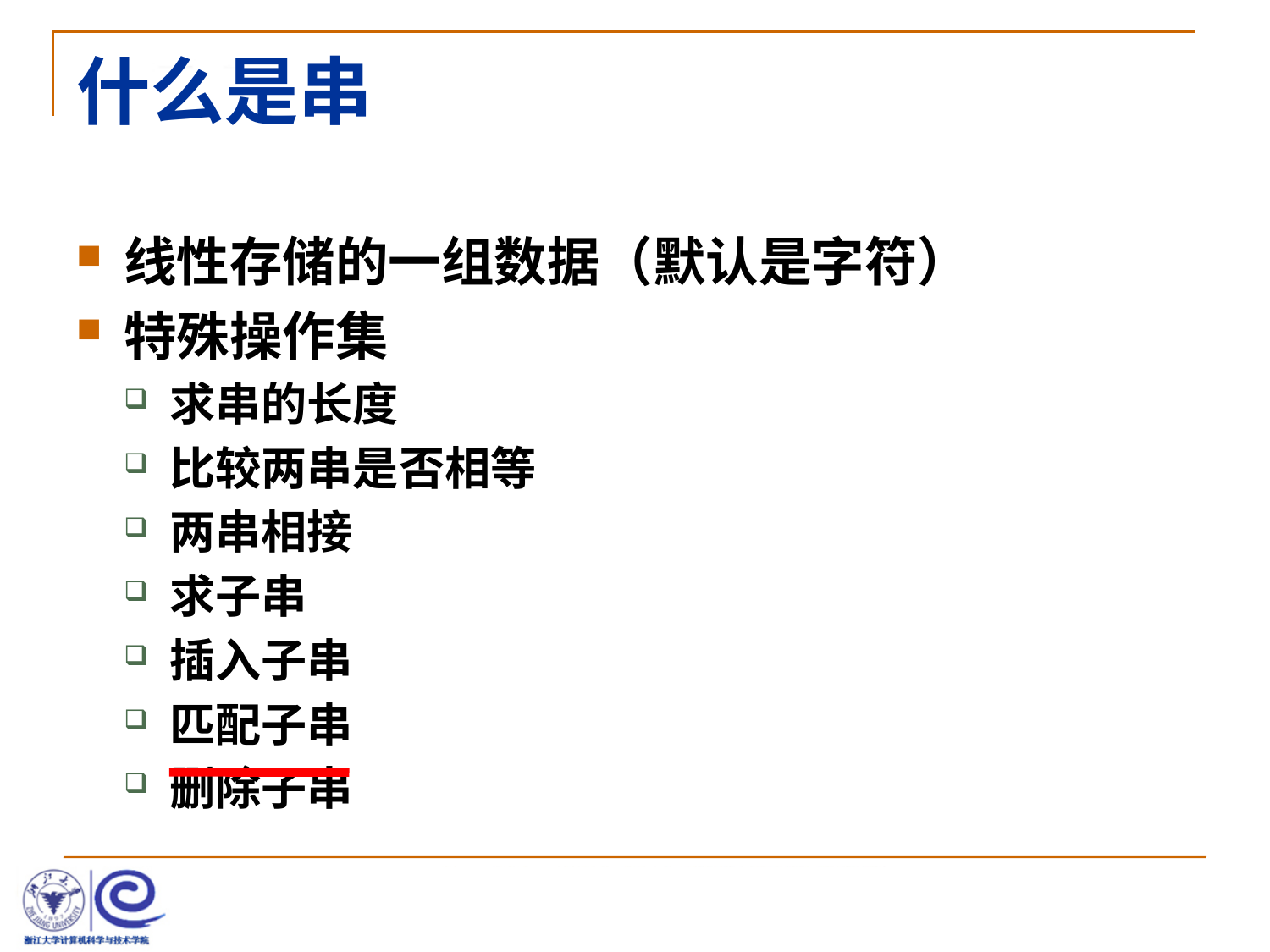

# 什么是串
线性存储的一组数据（默认是字符）
特殊操作集
求串的长度
比较两串是否相等
两串相接
求子串
插入子串
匹配子串
删除子串